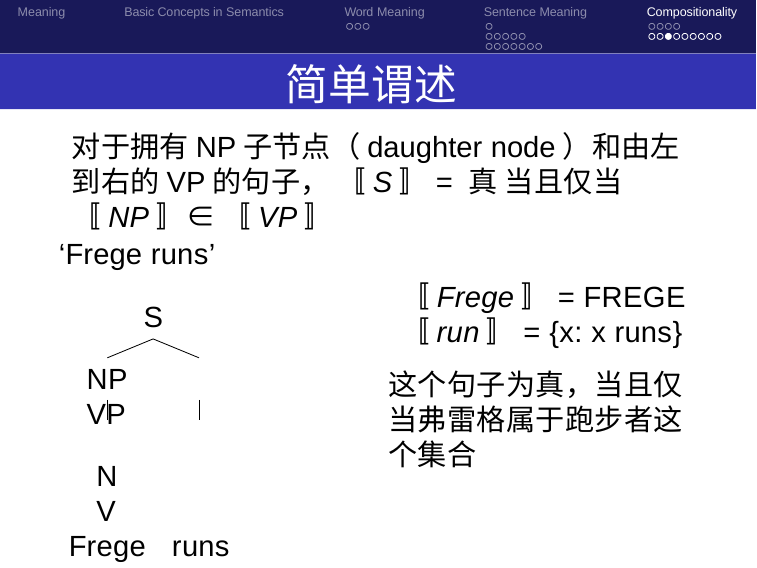

Meaning
Basic Concepts in Semantics
Word Meaning
Sentence Meaning
Compositionality

        简单谓述
对于拥有NP子节点（daughter node）和由左到右的VP的句子， 〚S〛= 真 当且仅当〚NP〛∈ 〚VP〛

‘Frege runs’
S
〚Frege〛= FREGE

〚run〛= {x: x runs}

NP	VP
N	V
Frege	runs
这个句子为真，当且仅当弗雷格属于跑步者这个集合